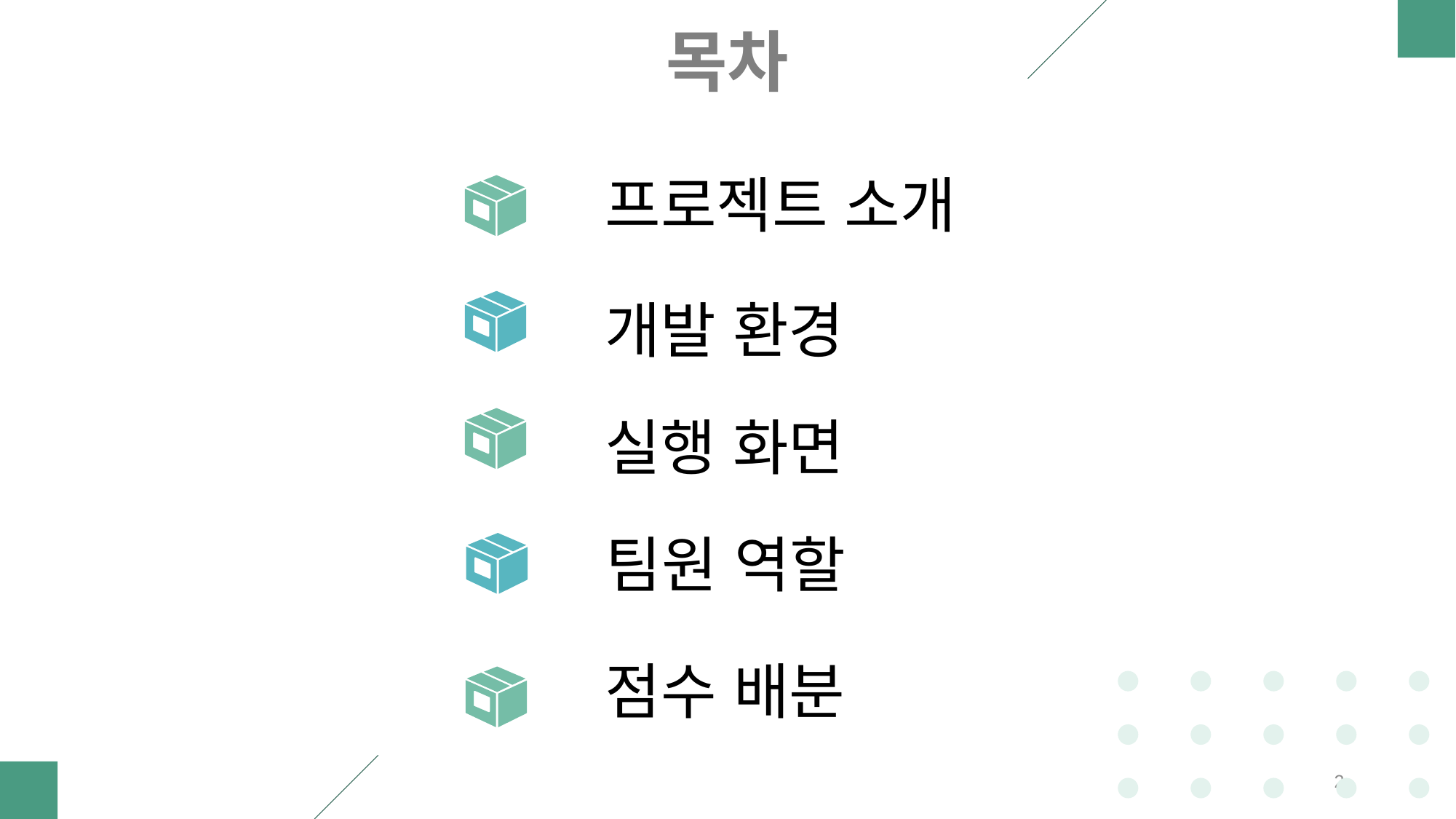

목차

프로젝트 소개

개발 환경

실행 화면

팀원 역할

점수 배분

2